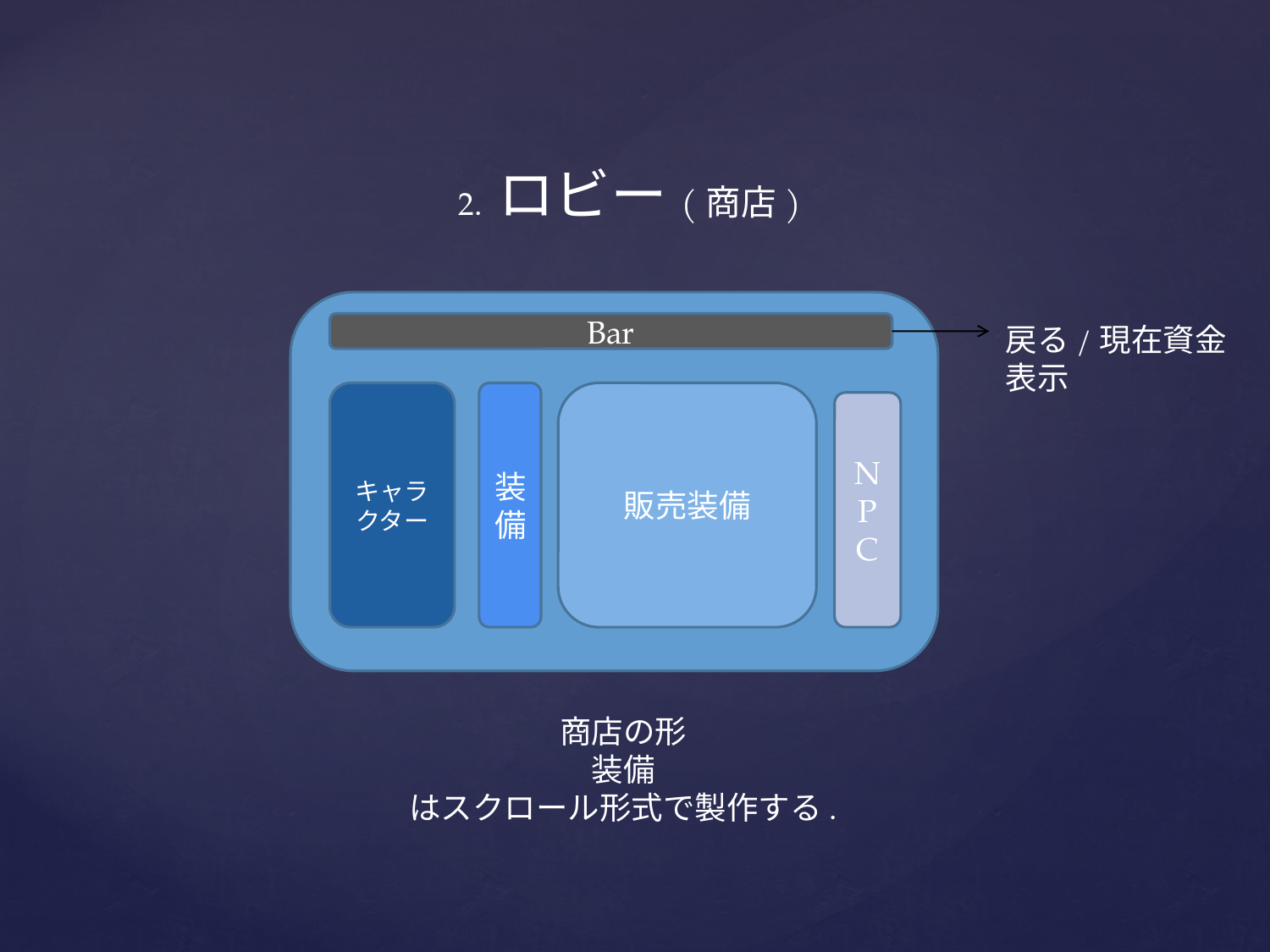

2. ロビー(商店)

Bar
戻る/現在資金
表示
キャラクター
装備
販売装備
NPC
商店の形
装備
はスクロール形式で製作する.